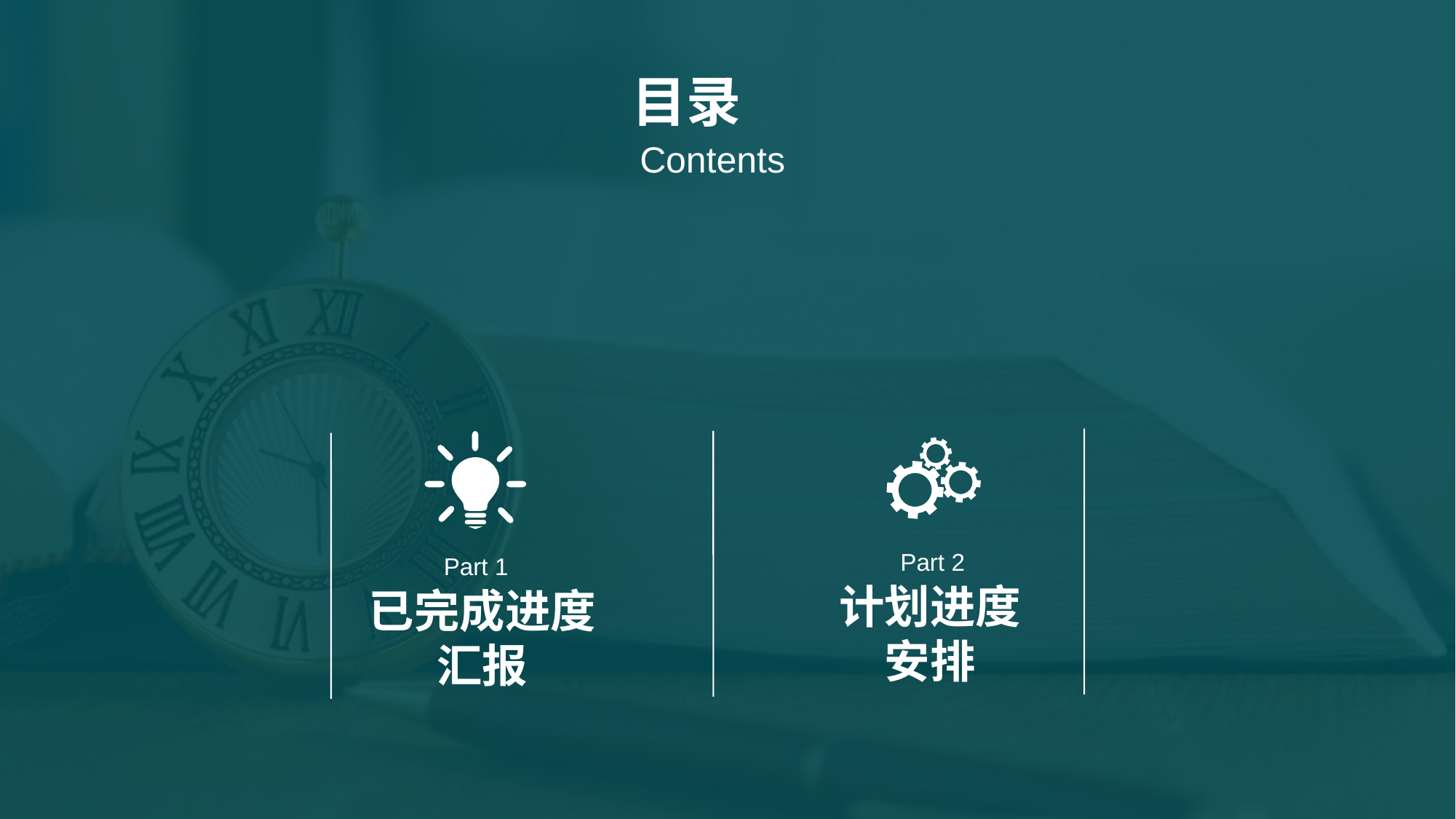

目录
Contents

Part 2
Part 1
计划进度安排
已完成进度汇报